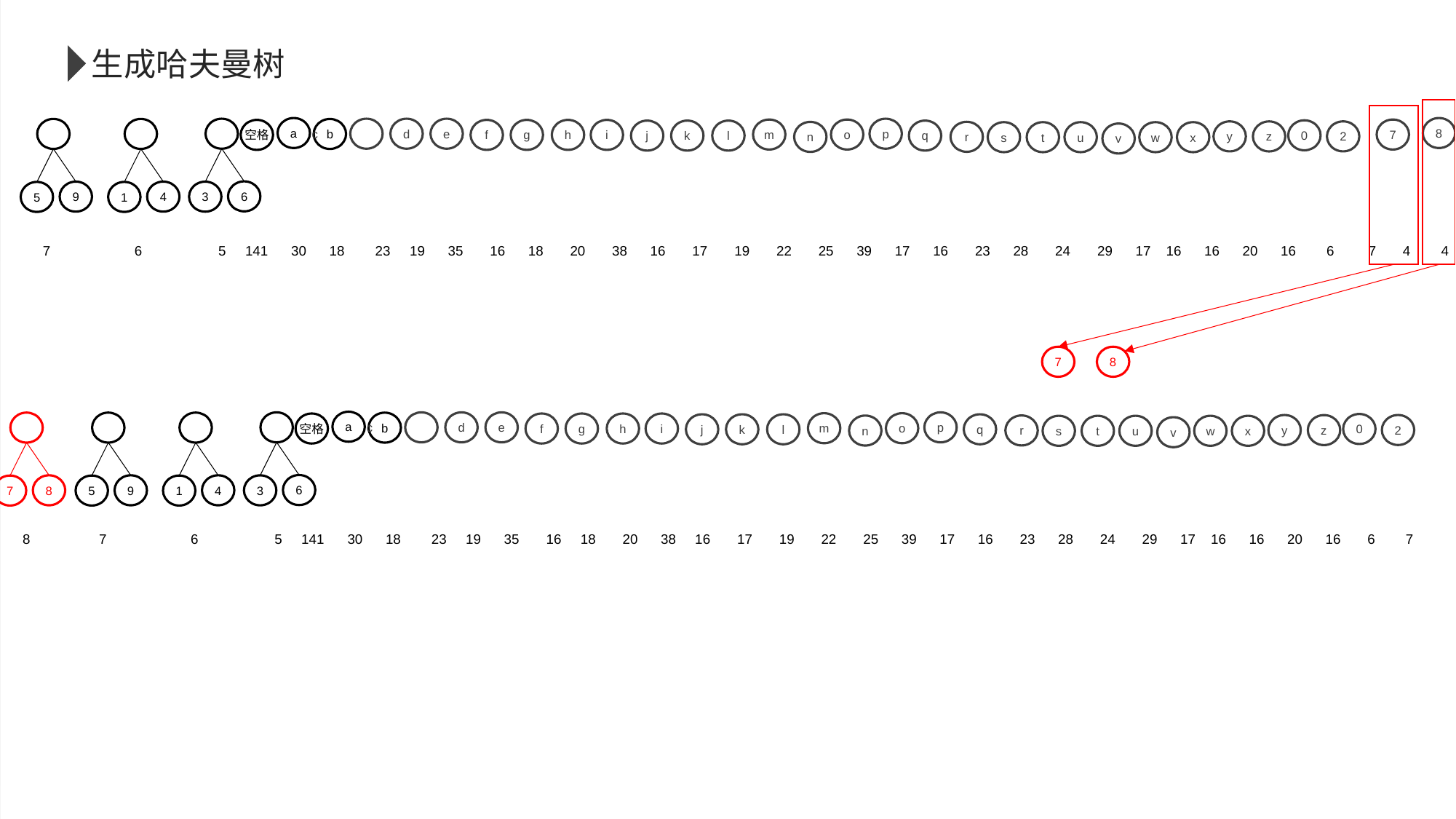

the quick brown fox jumps over the lazy dog 0123456789 pack my box with five dozen liquor jugs mr jock tv quiz phd bags few lynx waltz bad nymph for quick jigs vex glib jocks quiz nymph to vex dwarf sphinx of black quartz judge my vow how vexingly quick daft zebras jump bright vixens jump dozy fowl quack jackdaws love my big sphinx of quartz quick wafting zephyrs vex bold jim quick brown dogs jump over the lazy fox the five boxing wizards jump quickly 98765 the quick onyx goblin jumps over the lazy dwarf jived fox nymph grabs quick waltz brick quiz whangs jumpy veldt fox cozy lummox gives smart squid who asks for job pen 031456789 my student number is 2022051082 and my class is computer science and technology 223 i think i can get a score above 70#
生成哈夫曼树

a
8
p
e

c
d

b
7
m
o
f
g
h
i
空格
0
q
j
k
l
y
2
z
r
n
u
w
x
t
s
v
6
9
4
3
5
1
   7                      6                    5     141      30      18        23     19      35       16      18       20       38      16       17       19       22       25      39      17      16       23      28       24       29      17    16      16      20      16        6         7       4        4
8
7
a
p
e

c
d

b
m
o
f
g
h
i
空格
0
q
j
k
l
y
2
z
r
n
u
w
x
t
s
v
6
8
9
4
3
7
5
1
   8                  7                      6                    5     141      30      18        23     19      35       16     18       20      38     16       17       19       22       25      39      17      16       23      28       24       29      17    16      16      20      16       6        7